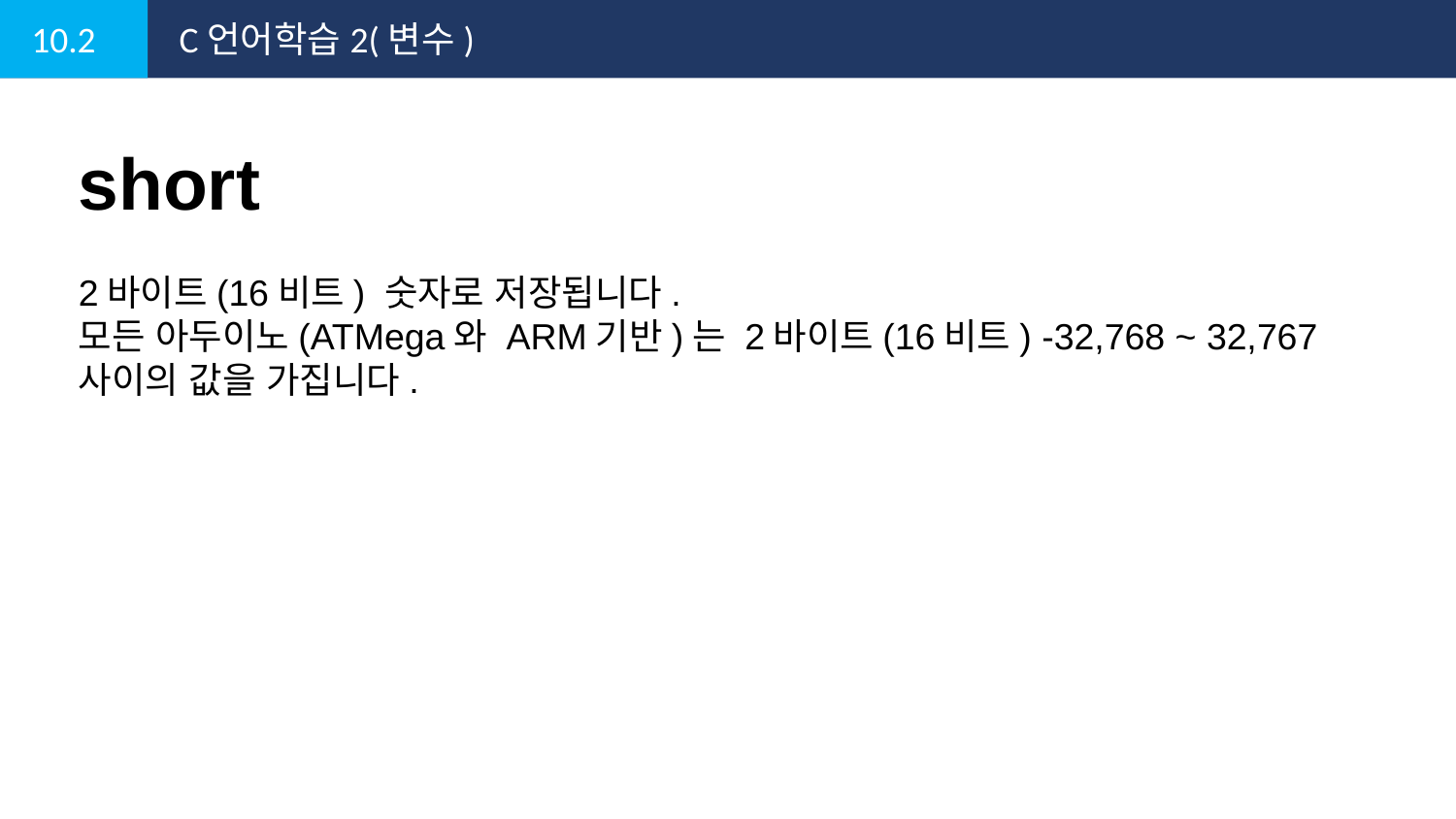

10.2
C언어학습2(변수)
short
2바이트(16비트) 숫자로 저장됩니다.
모든 아두이노(ATMega와 ARM기반)는 2바이트(16비트) -32,768 ~ 32,767 사이의 값을 가집니다.